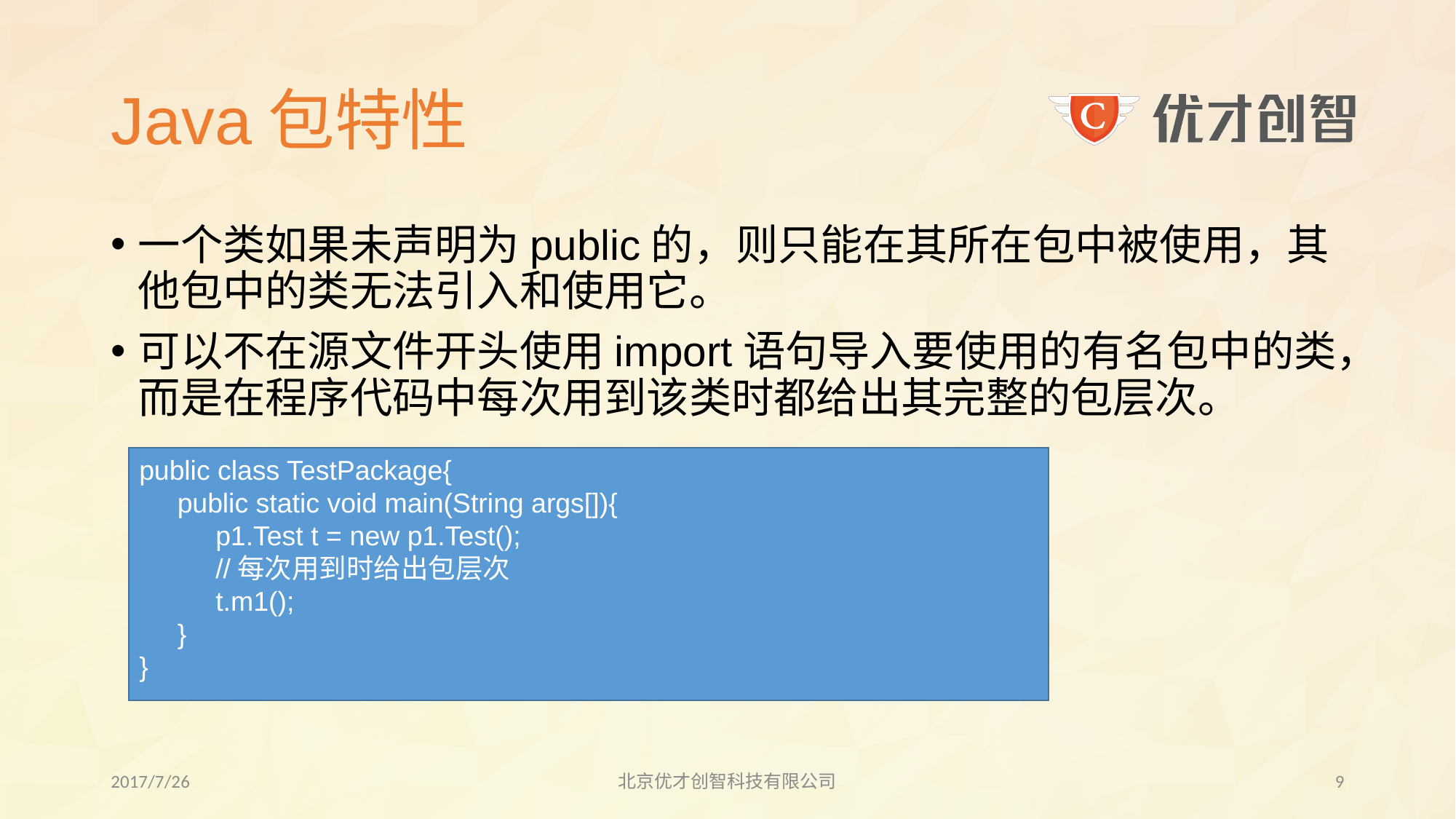

# Java包特性
一个类如果未声明为public的，则只能在其所在包中被使用，其他包中的类无法引入和使用它。
可以不在源文件开头使用import语句导入要使用的有名包中的类，而是在程序代码中每次用到该类时都给出其完整的包层次。
public class TestPackage{
     public static void main(String args[]){
          p1.Test t = new p1.Test();
          //每次用到时给出包层次
          t.m1();
     }
}
2017/7/26
北京优才创智科技有限公司
9